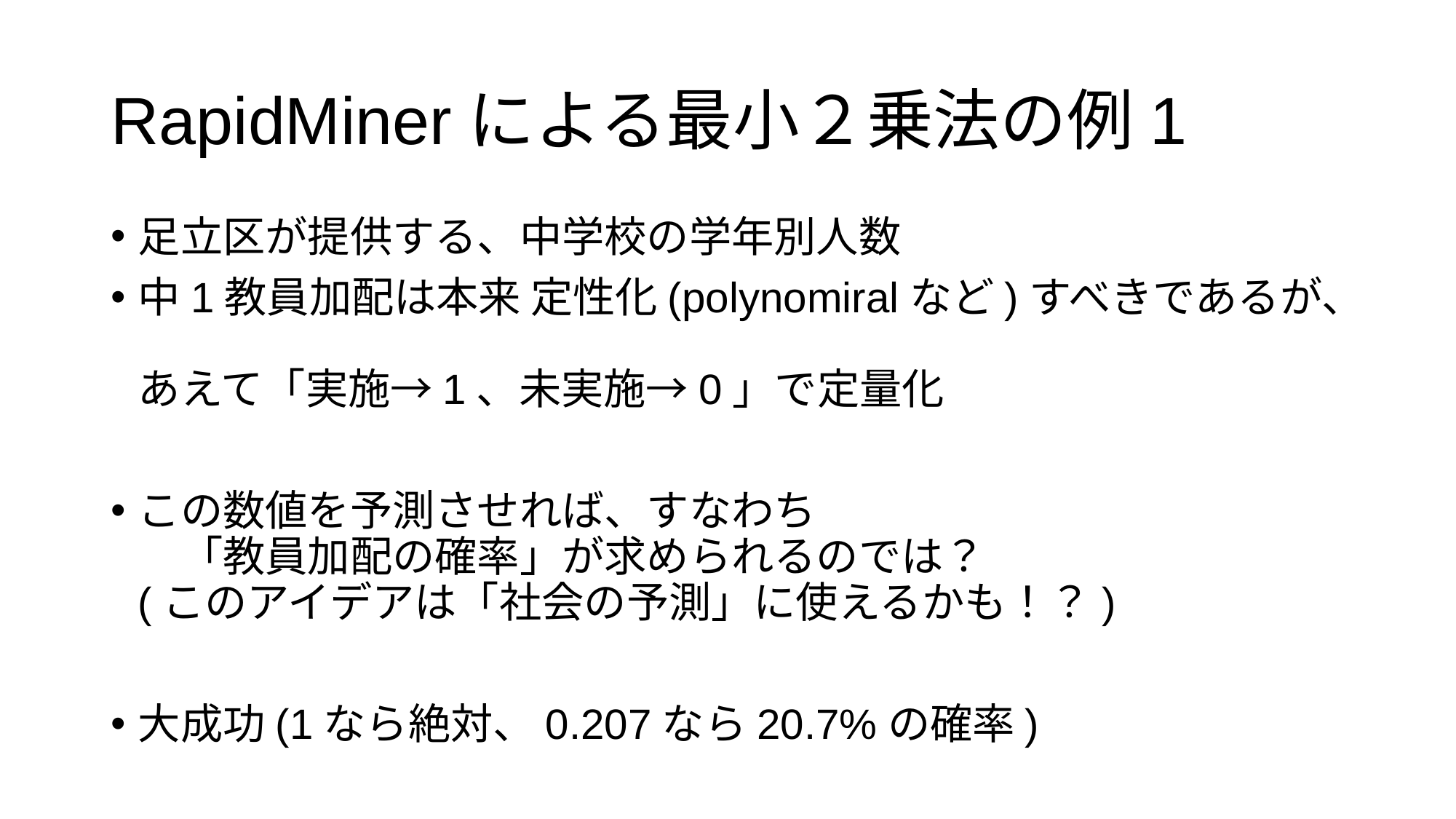

# RapidMinerによる最小２乗法の例1
足立区が提供する、中学校の学年別人数
中1教員加配は本来 定性化(polynomiralなど)すべきであるが、
あえて「実施→1、未実施→0」で定量化

この数値を予測させれば、すなわち
　「教員加配の確率」が求められるのでは？
(このアイデアは「社会の予測」に使えるかも！？)

大成功(1なら絶対、0.207なら20.7%の確率)